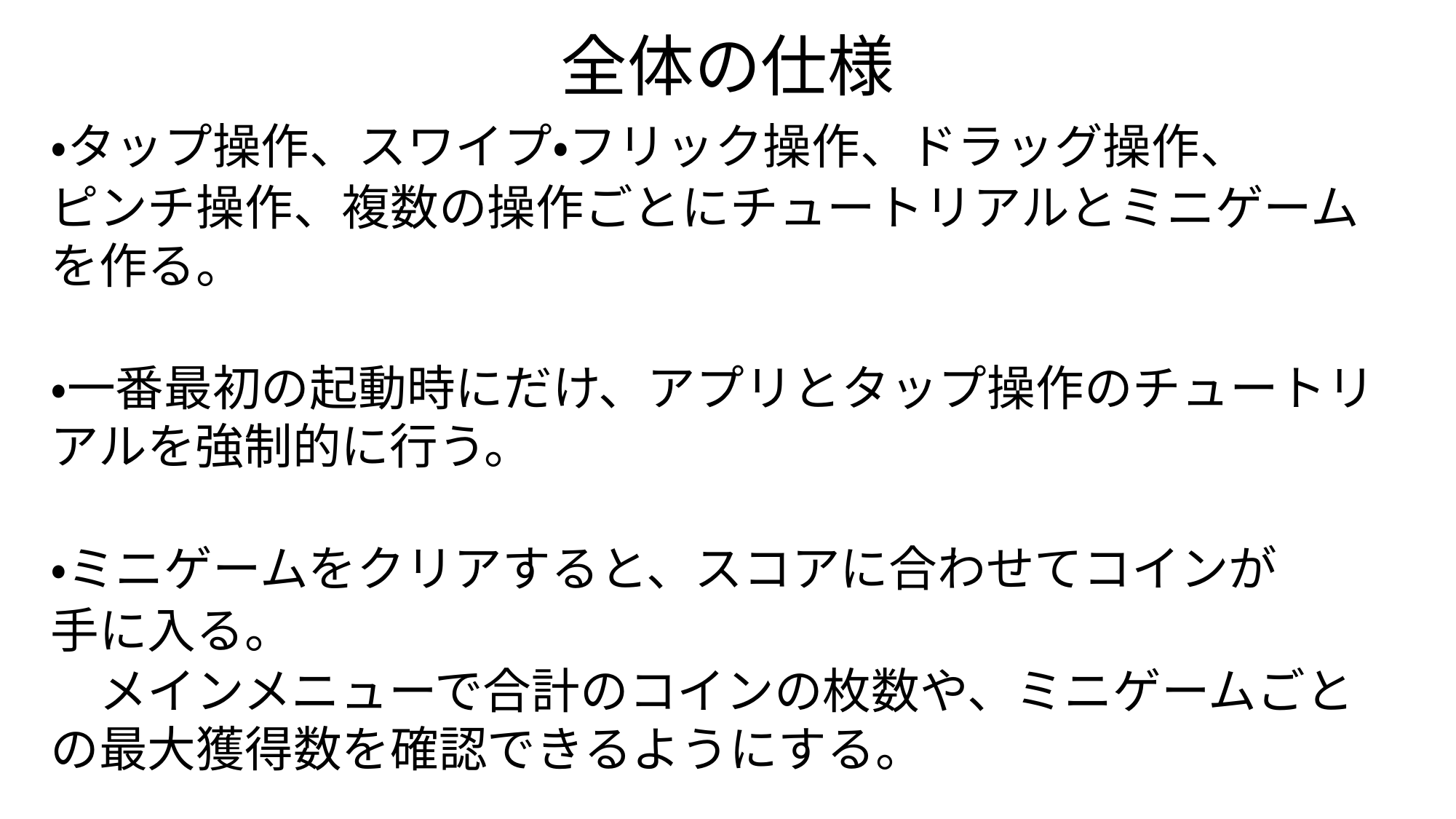

全体の仕様
・タップ操作、スワイプ・フリック操作、ドラッグ操作、
ピンチ操作、複数の操作ごとにチュートリアルとミニゲームを作る。

・一番最初の起動時にだけ、アプリとタップ操作のチュートリアルを強制的に行う。

・ミニゲームをクリアすると、スコアに合わせてコインが
手に入る。
　メインメニューで合計のコインの枚数や、ミニゲームごとの最大獲得数を確認できるようにする。